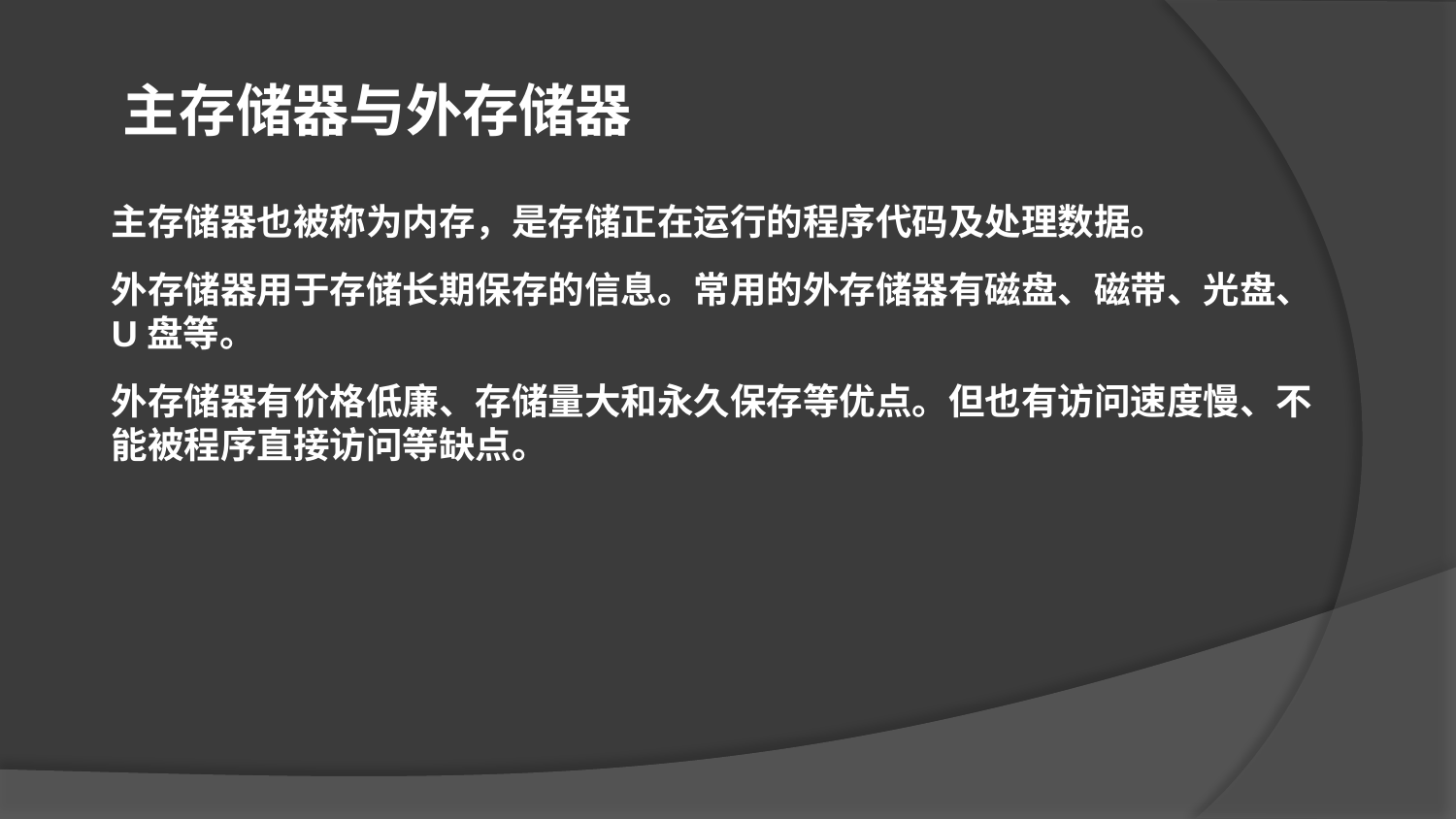

主存储器与外存储器
主存储器也被称为内存，是存储正在运行的程序代码及处理数据。
外存储器用于存储长期保存的信息。常用的外存储器有磁盘、磁带、光盘、U盘等。
外存储器有价格低廉、存储量大和永久保存等优点。但也有访问速度慢、不能被程序直接访问等缺点。